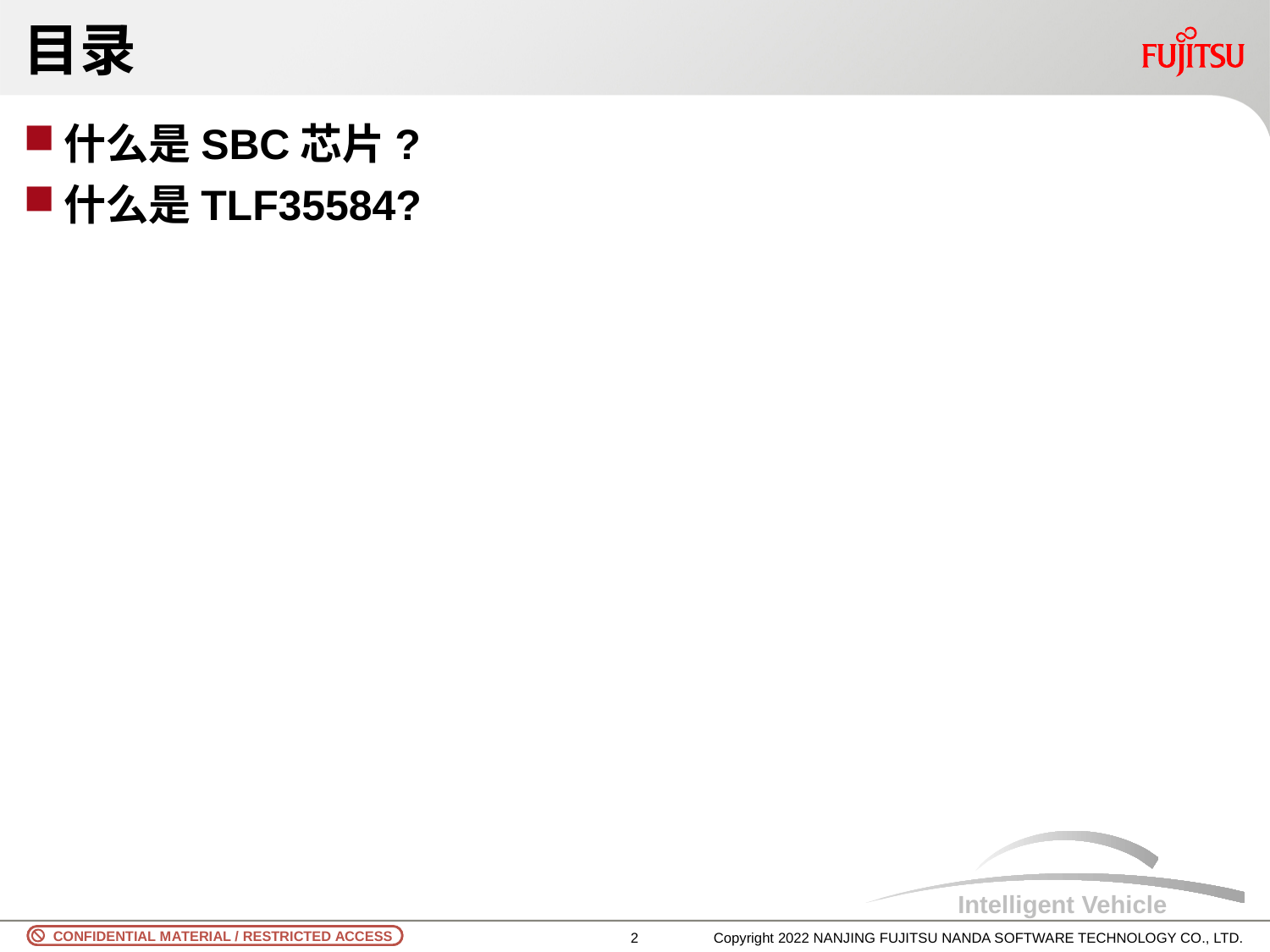

# 目录
什么是SBC芯片?
什么是TLF35584?
2
Copyright 2022 NANJING FUJITSU NANDA SOFTWARE TECHNOLOGY CO., LTD.